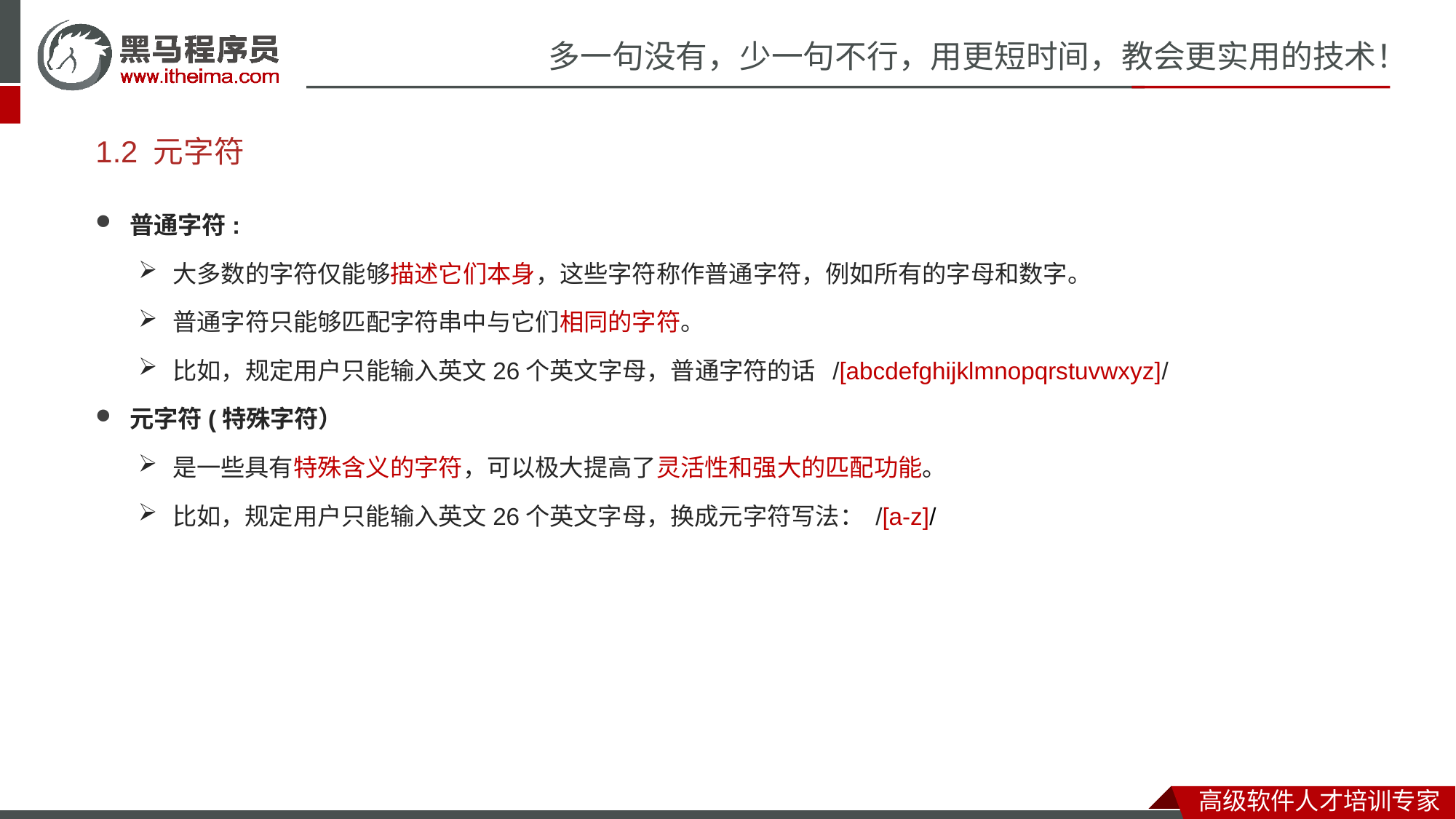

# 1.2 元字符
普通字符:
大多数的字符仅能够描述它们本身，这些字符称作普通字符，例如所有的字母和数字。
普通字符只能够匹配字符串中与它们相同的字符。
比如，规定用户只能输入英文26个英文字母，普通字符的话  /[abcdefghijklmnopqrstuvwxyz]/
元字符(特殊字符）
是一些具有特殊含义的字符，可以极大提高了灵活性和强大的匹配功能。
比如，规定用户只能输入英文26个英文字母，换成元字符写法： /[a-z]/